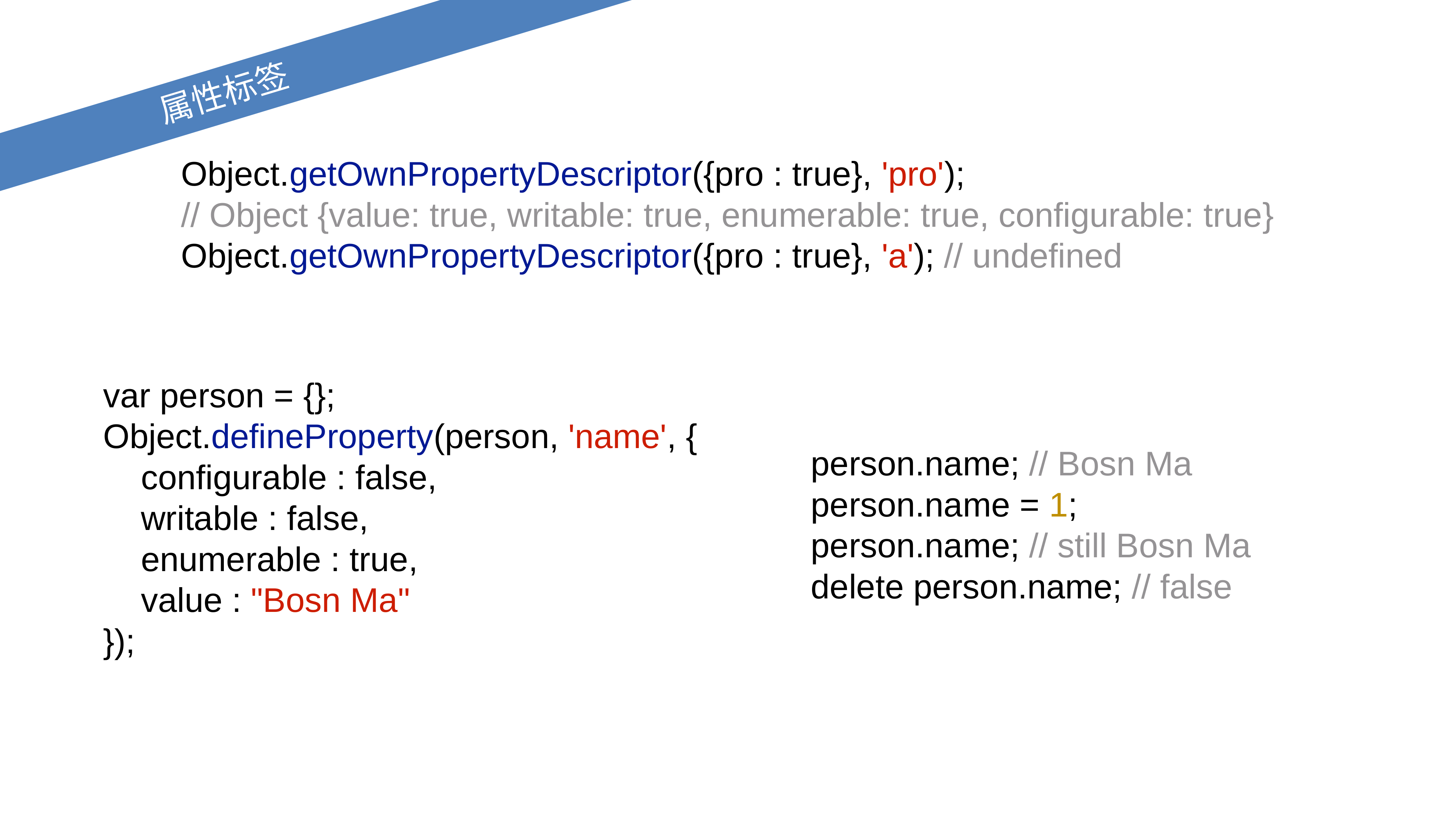

属性标签
Object.getOwnPropertyDescriptor({pro : true}, 'pro');
// Object {value: true, writable: true, enumerable: true, configurable: true}
Object.getOwnPropertyDescriptor({pro : true}, 'a'); // undefined
var person = {};
Object.defineProperty(person, 'name', {
    configurable : false,
    writable : false,
    enumerable : true,
    value : "Bosn Ma"
});
person.name; // Bosn Ma
person.name = 1;
person.name; // still Bosn Ma
delete person.name; // false